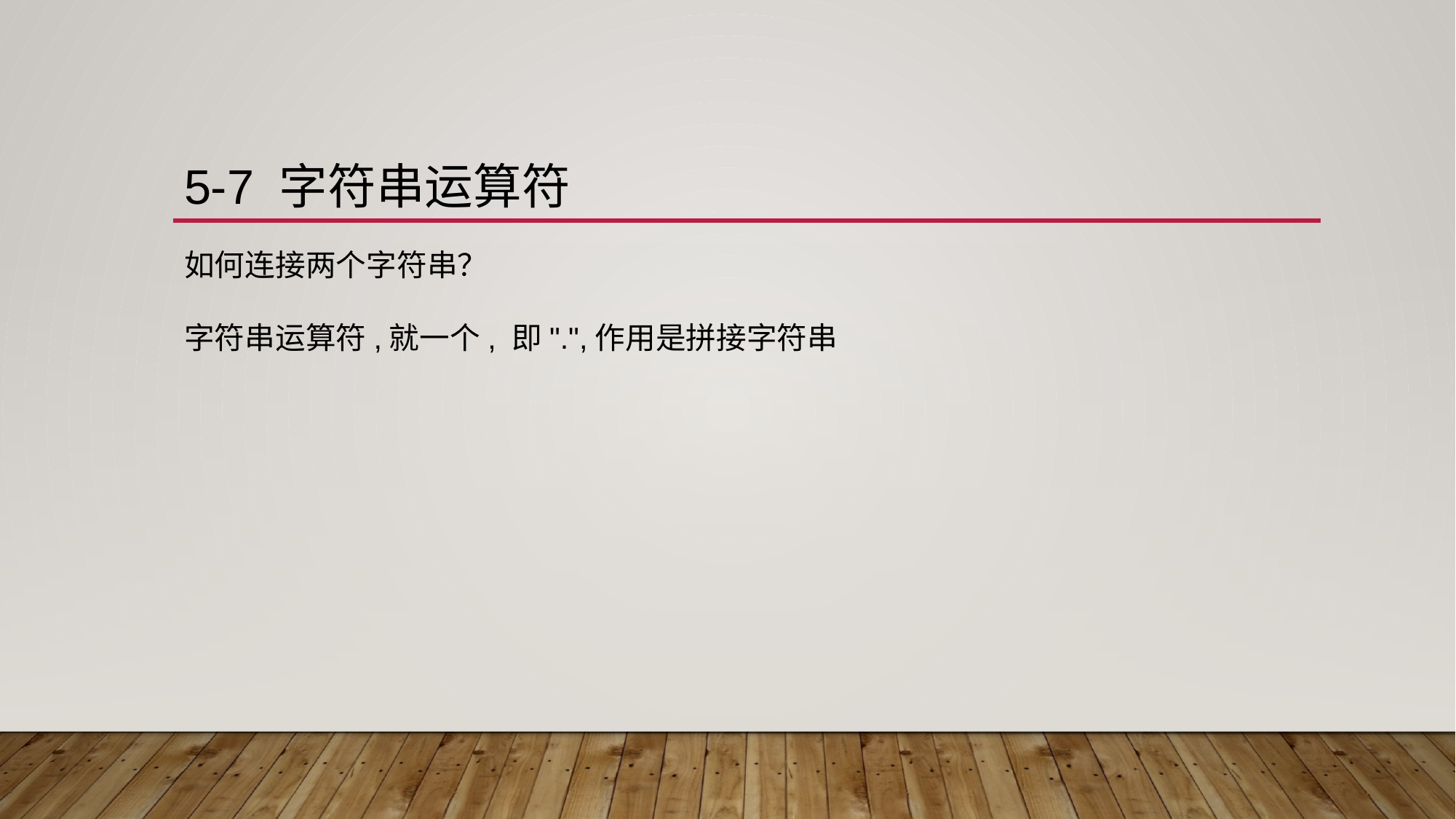

# 5-7 字符串运算符
如何连接两个字符串？

字符串运算符,就一个, 即".",作用是拼接字符串